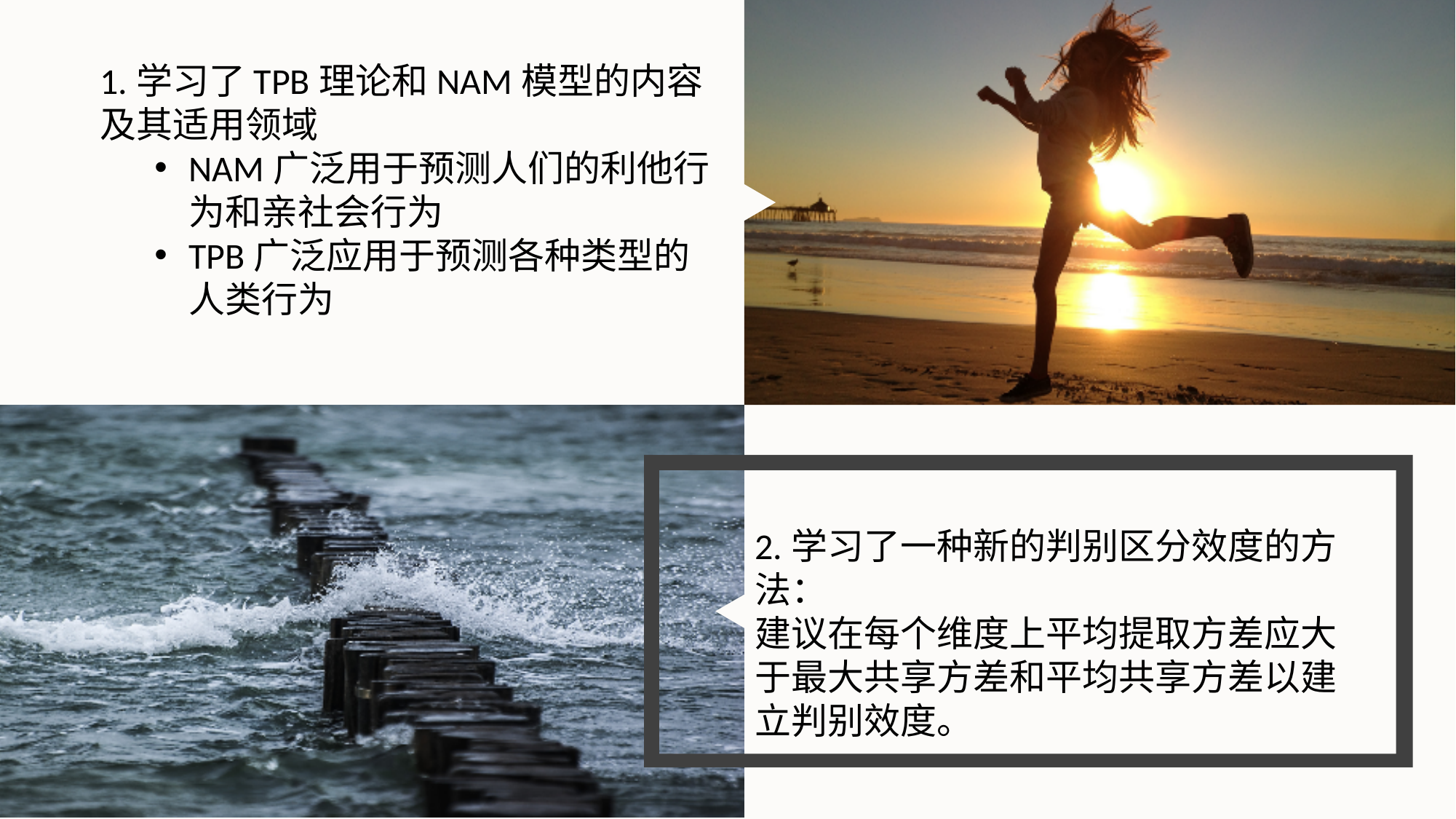

1.学习了TPB理论和NAM模型的内容及其适用领域
NAM广泛用于预测人们的利他行为和亲社会行为
TPB广泛应用于预测各种类型的人类行为

2.学习了一种新的判别区分效度的方法：
建议在每个维度上平均提取方差应大于最大共享方差和平均共享方差以建立判别效度。